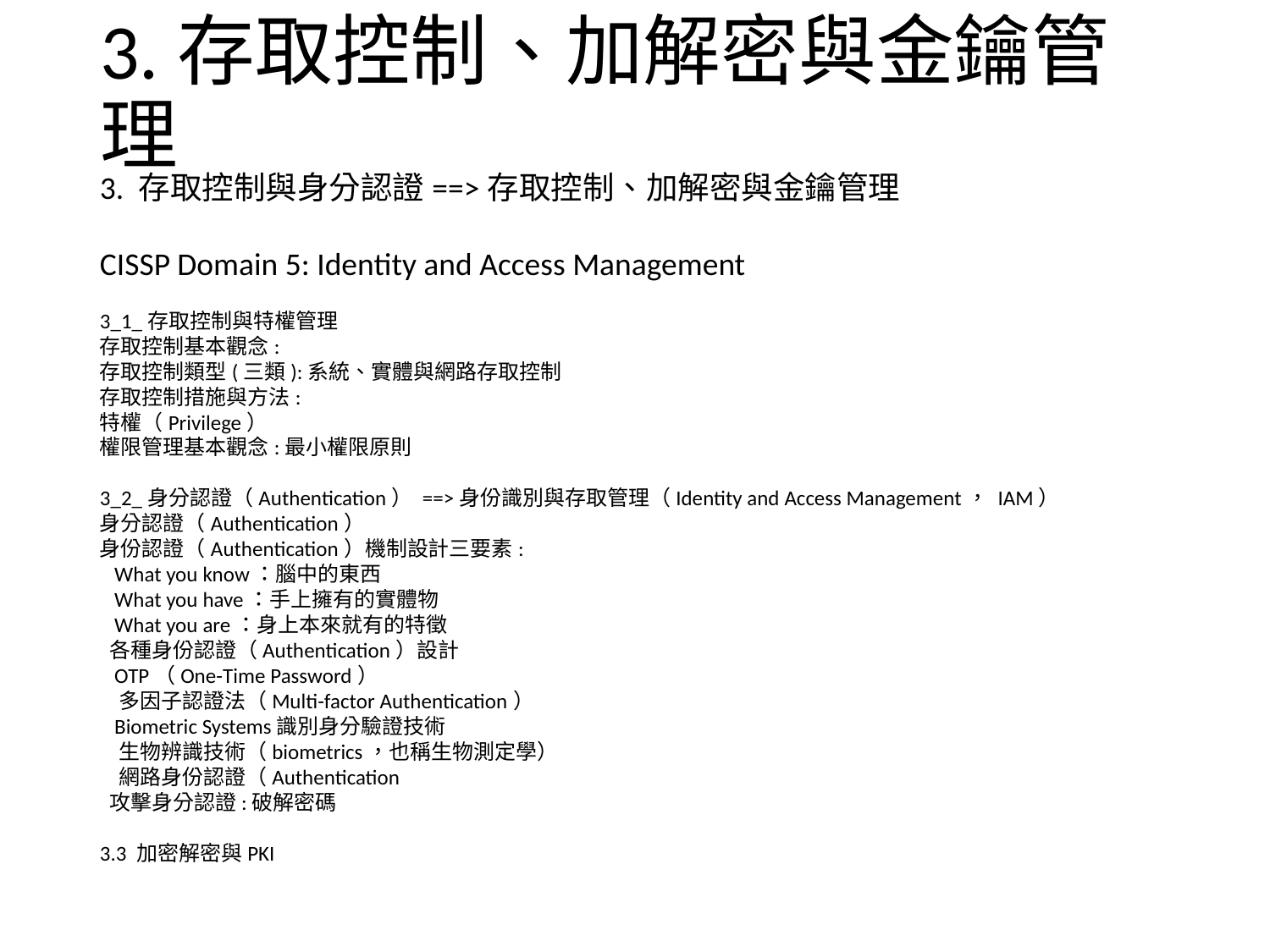

# 3.存取控制、加解密與金鑰管理
3. 存取控制與身分認證==>存取控制、加解密與金鑰管理

CISSP Domain 5: Identity and Access Management

3_1_存取控制與特權管理
存取控制基本觀念:
存取控制類型(三類):系統、實體與網路存取控制
存取控制措施與方法:
特權（Privilege）
權限管理基本觀念:最小權限原則

3_2_身分認證（Authentication） ==>身份識別與存取管理（Identity and Access Management， IAM）
身分認證（Authentication）
身份認證（Authentication）機制設計三要素:
   What you know：腦中的東西
   What you have：手上擁有的實體物
   What you are：身上本來就有的特徵
 各種身份認證（Authentication）設計
   OTP（One-Time Password）
   多因子認證法（Multi-factor Authentication）
   Biometric Systems識別身分驗證技術
   生物辨識技術（biometrics，也稱生物測定學）
   網路身份認證（Authentication
 攻擊身分認證:破解密碼

3.3 加密解密與PKI